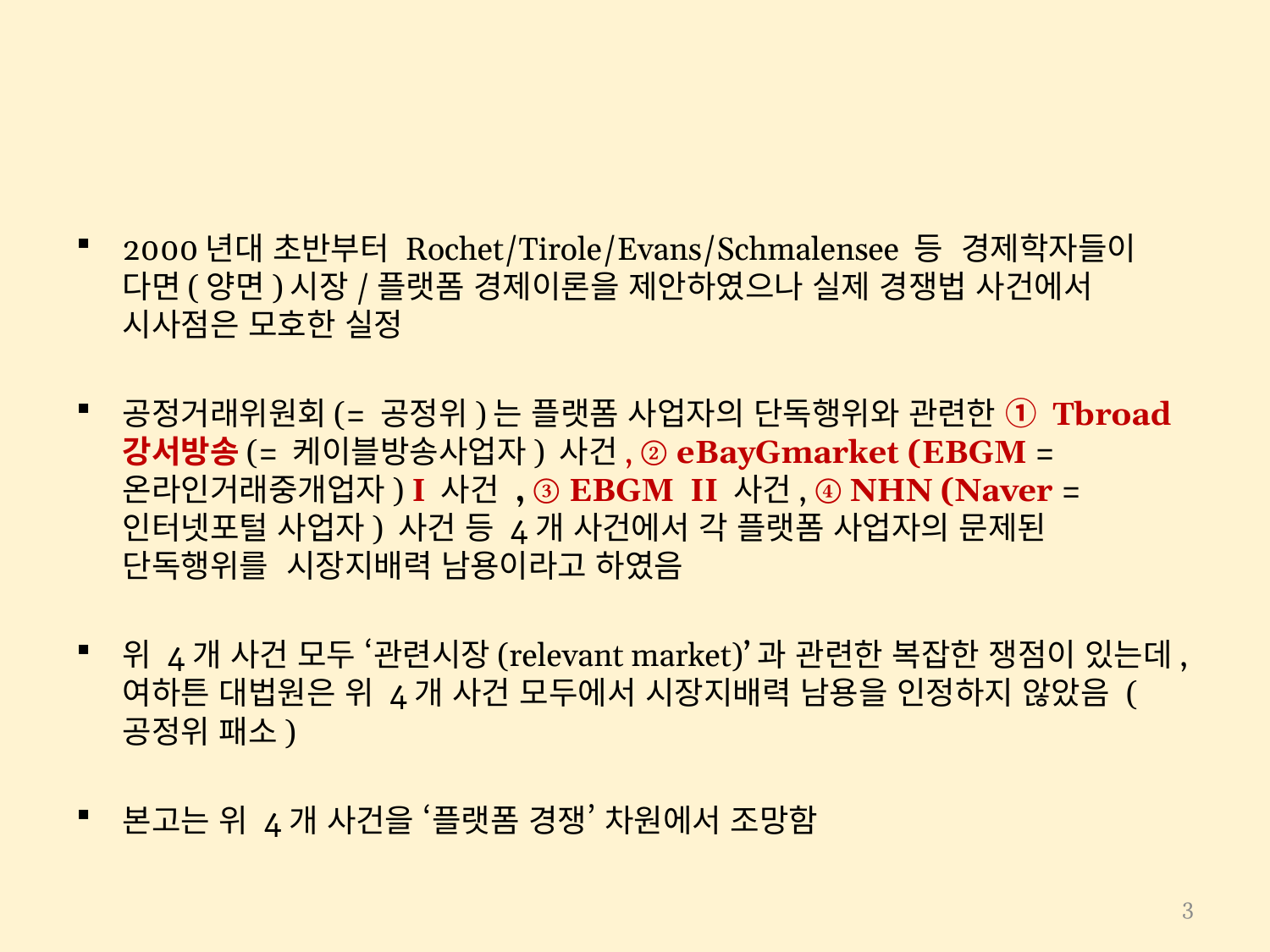

#
2000년대 초반부터 Rochet/Tirole/Evans/Schmalensee 등  경제학자들이 다면(양면)시장/플랫폼 경제이론을 제안하였으나 실제 경쟁법 사건에서 시사점은 모호한 실정

공정거래위원회(= 공정위)는 플랫폼 사업자의 단독행위와 관련한 ① Tbroad강서방송(= 케이블방송사업자) 사건, ② eBayGmarket (EBGM = 온라인거래중개업자) I 사건 , ③ EBGM  II 사건, ④ NHN (Naver = 인터넷포털 사업자) 사건 등 4개 사건에서 각 플랫폼 사업자의 문제된  단독행위를  시장지배력 남용이라고 하였음

위 4개 사건 모두 ‘관련시장(relevant market)’과 관련한 복잡한 쟁점이 있는데, 여하튼 대법원은 위 4개 사건 모두에서 시장지배력 남용을 인정하지 않았음 (공정위 패소)

본고는 위 4개 사건을 ‘플랫폼 경쟁’ 차원에서 조망함

3